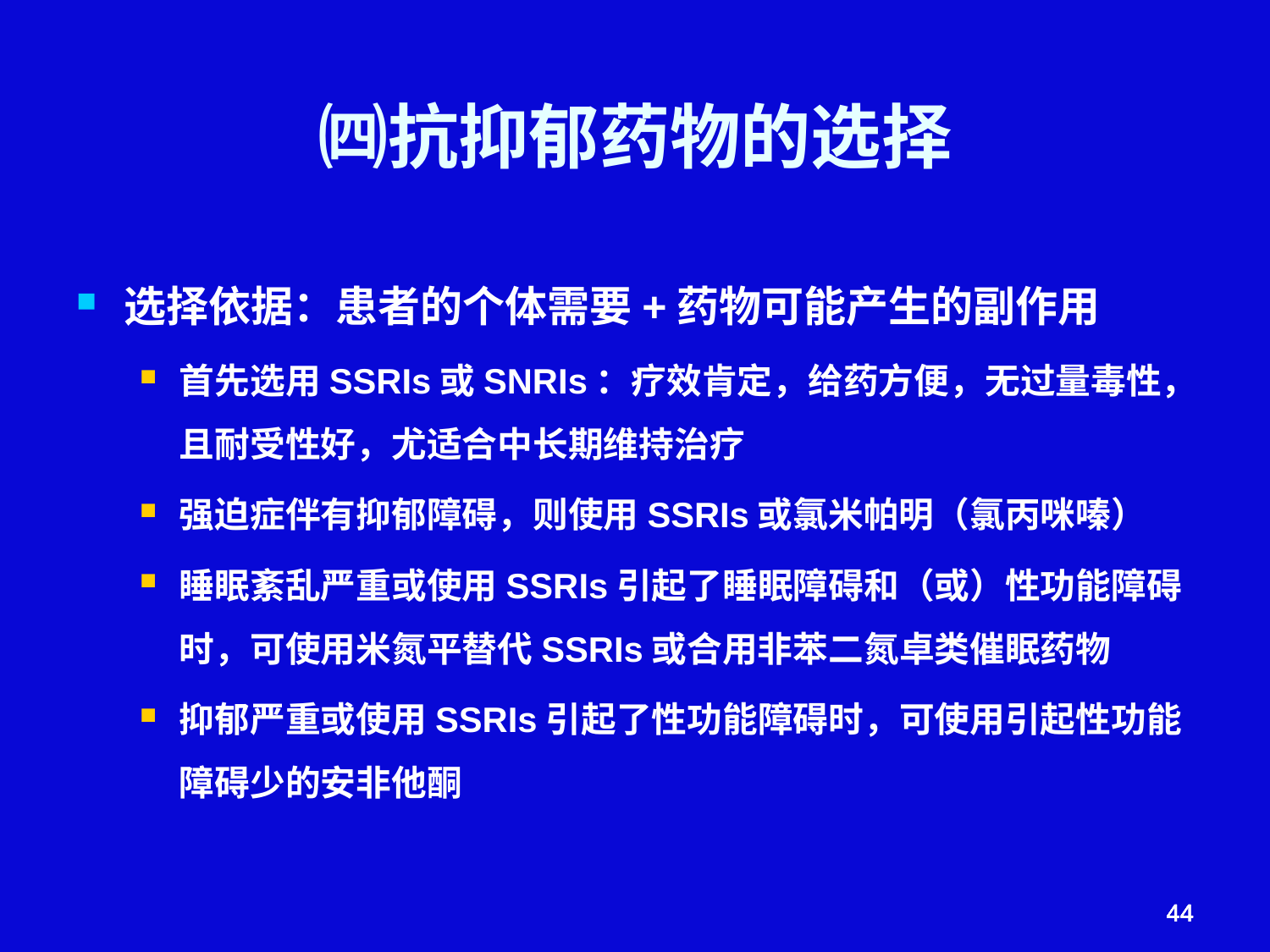

# ㈣抗抑郁药物的选择
选择依据：患者的个体需要+药物可能产生的副作用
首先选用SSRIs或SNRIs：疗效肯定，给药方便，无过量毒性，且耐受性好，尤适合中长期维持治疗
强迫症伴有抑郁障碍，则使用SSRIs或氯米帕明（氯丙咪嗪）
睡眠紊乱严重或使用SSRIs引起了睡眠障碍和（或）性功能障碍时，可使用米氮平替代SSRIs或合用非苯二氮卓类催眠药物
抑郁严重或使用SSRIs引起了性功能障碍时，可使用引起性功能障碍少的安非他酮
44
44
44
44
44
44